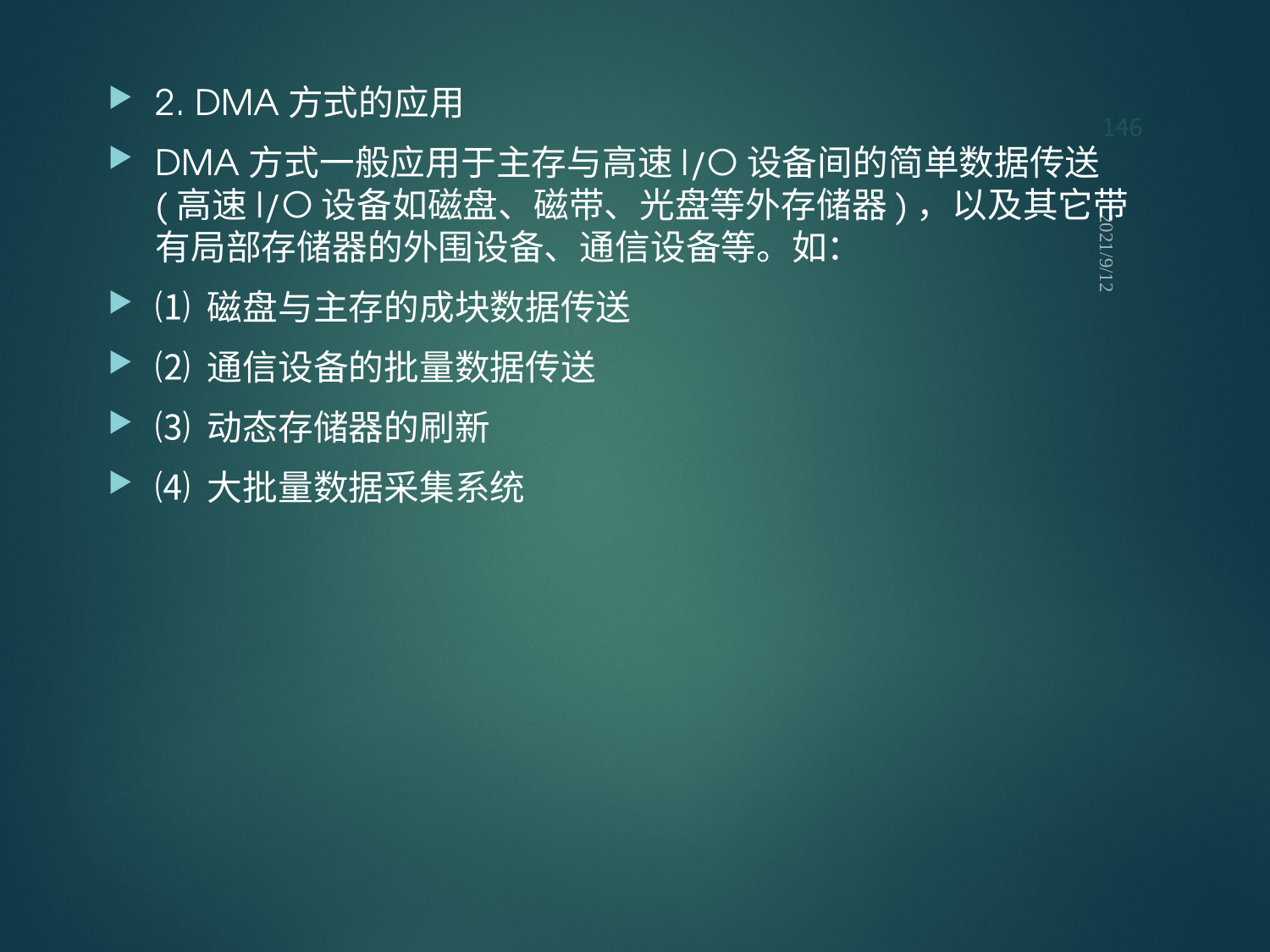

146
2. DMA方式的应用
DMA方式一般应用于主存与高速I/O设备间的简单数据传送(高速I/O设备如磁盘、磁带、光盘等外存储器)，以及其它带有局部存储器的外围设备、通信设备等。如：
⑴ 磁盘与主存的成块数据传送
⑵ 通信设备的批量数据传送
⑶ 动态存储器的刷新
⑷ 大批量数据采集系统
2021/9/12